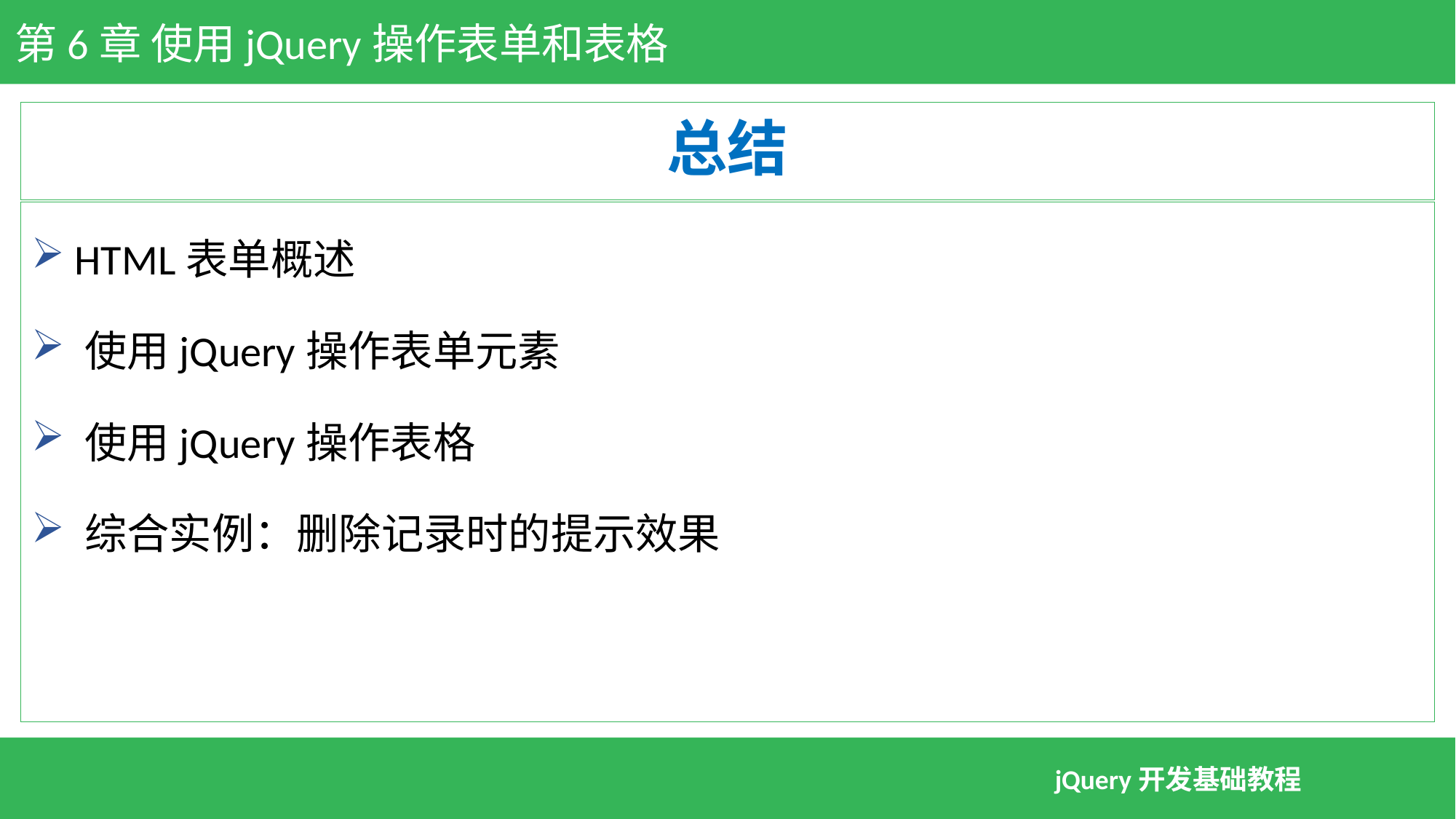

第6章 使用jQuery操作表单和表格

# 总结
 HTML表单概述
 使用jQuery操作表单元素
 使用jQuery操作表格
 综合实例：删除记录时的提示效果
jQuery开发基础教程